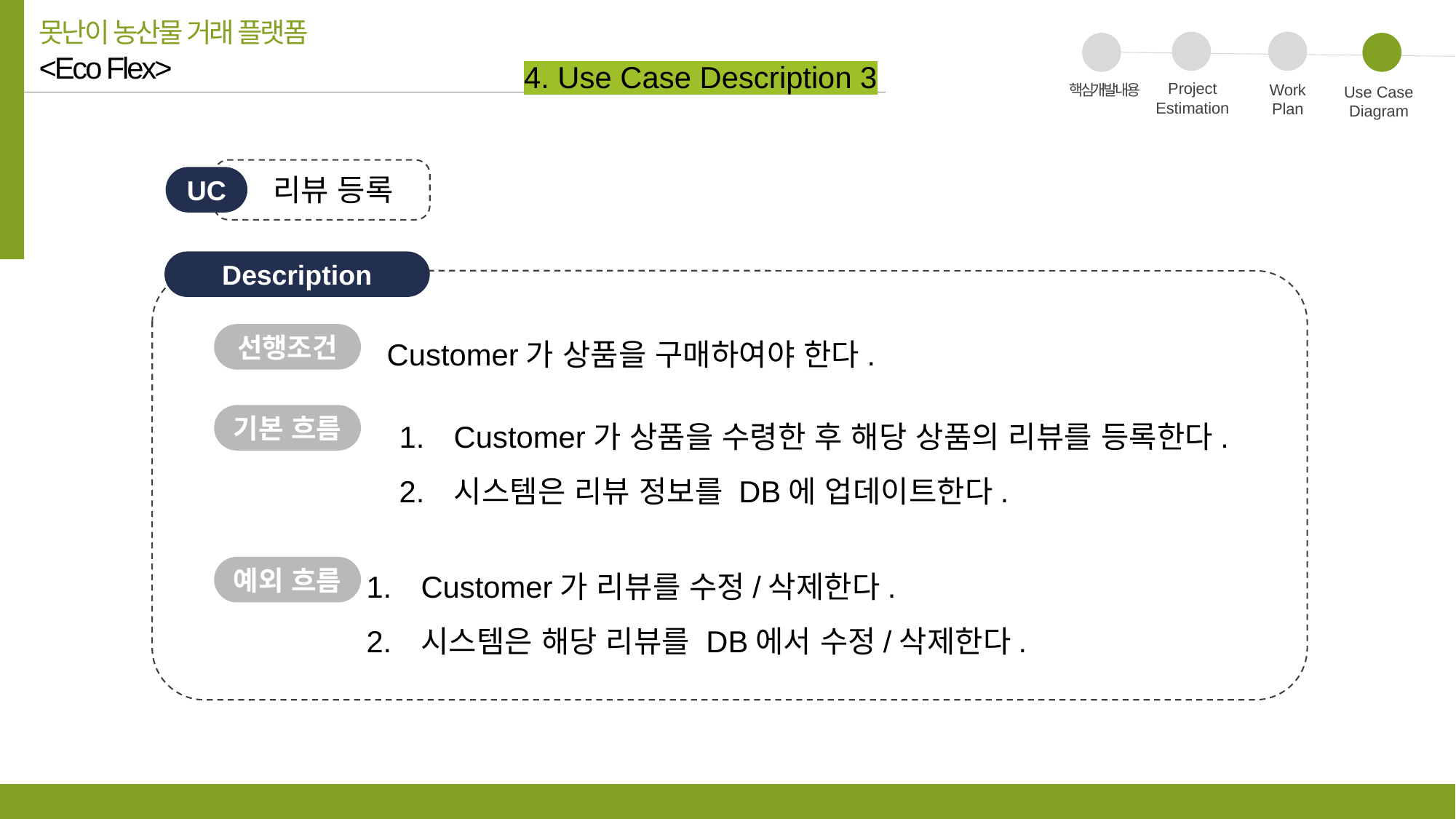

못난이 농산물 거래 플랫폼
<Eco Flex>

02

04
03
4. Use Case Description 3
01
Project
Estimation
Work
Plan
핵심개발내용
Use Case
Diagram

리뷰 등록
UC
Description

Customer가 상품을 구매하여야 한다.
선행조건
Customer가 상품을 수령한 후 해당 상품의 리뷰를 등록한다.
시스템은 리뷰 정보를 DB에 업데이트한다.

기본 흐름
Customer가 리뷰를 수정/삭제한다.
시스템은 해당 리뷰를 DB에서 수정/삭제한다.
예외 흐름